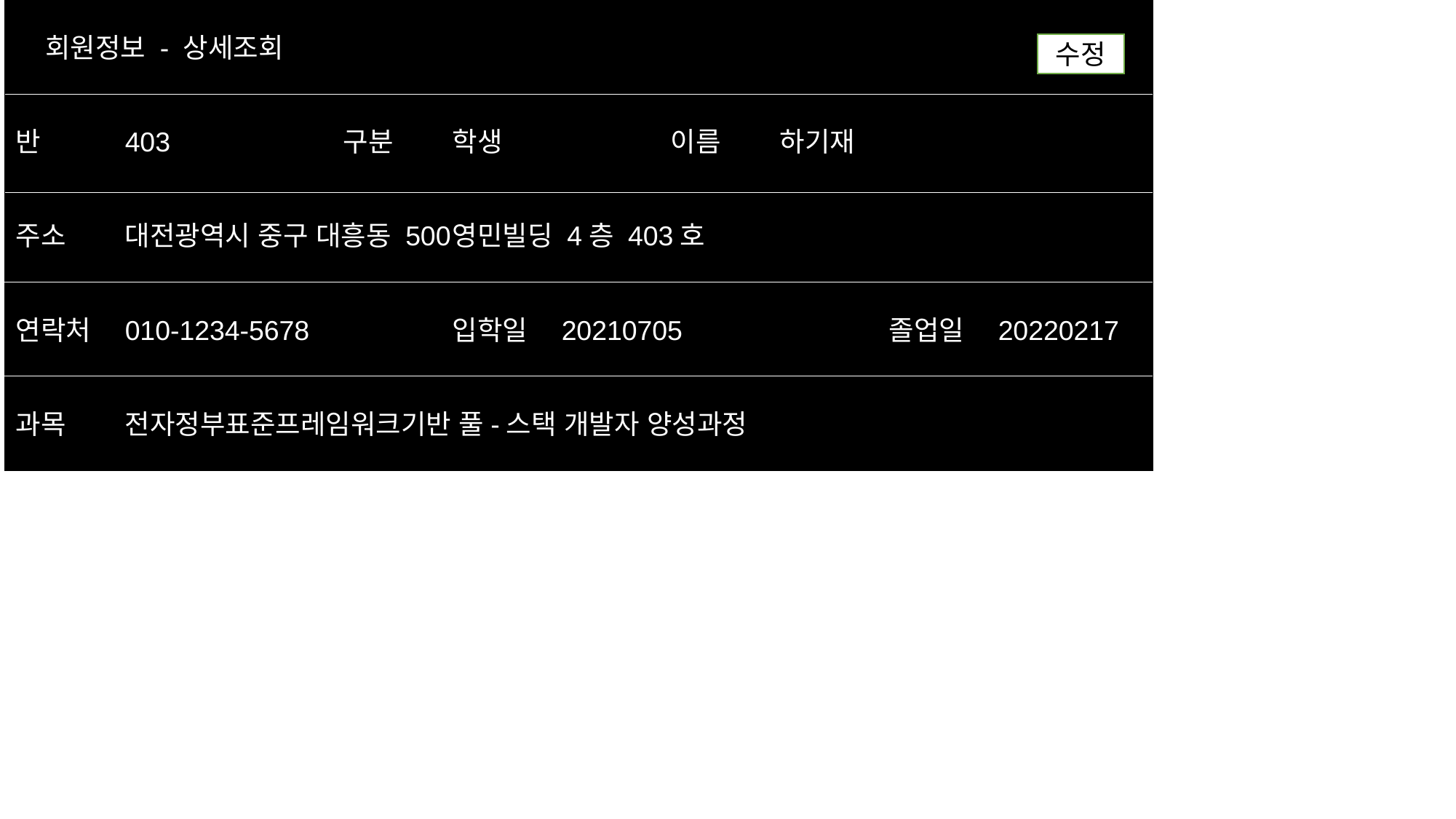

회원정보 - 상세조회
수정
반	403		구분	학생		이름	하기재
주소	대전광역시 중구 대흥동 500	영민빌딩 4층 403호
연락처	010-1234-5678		입학일	20210705		졸업일	20220217
과목	전자정부표준프레임워크기반 풀-스택 개발자 양성과정